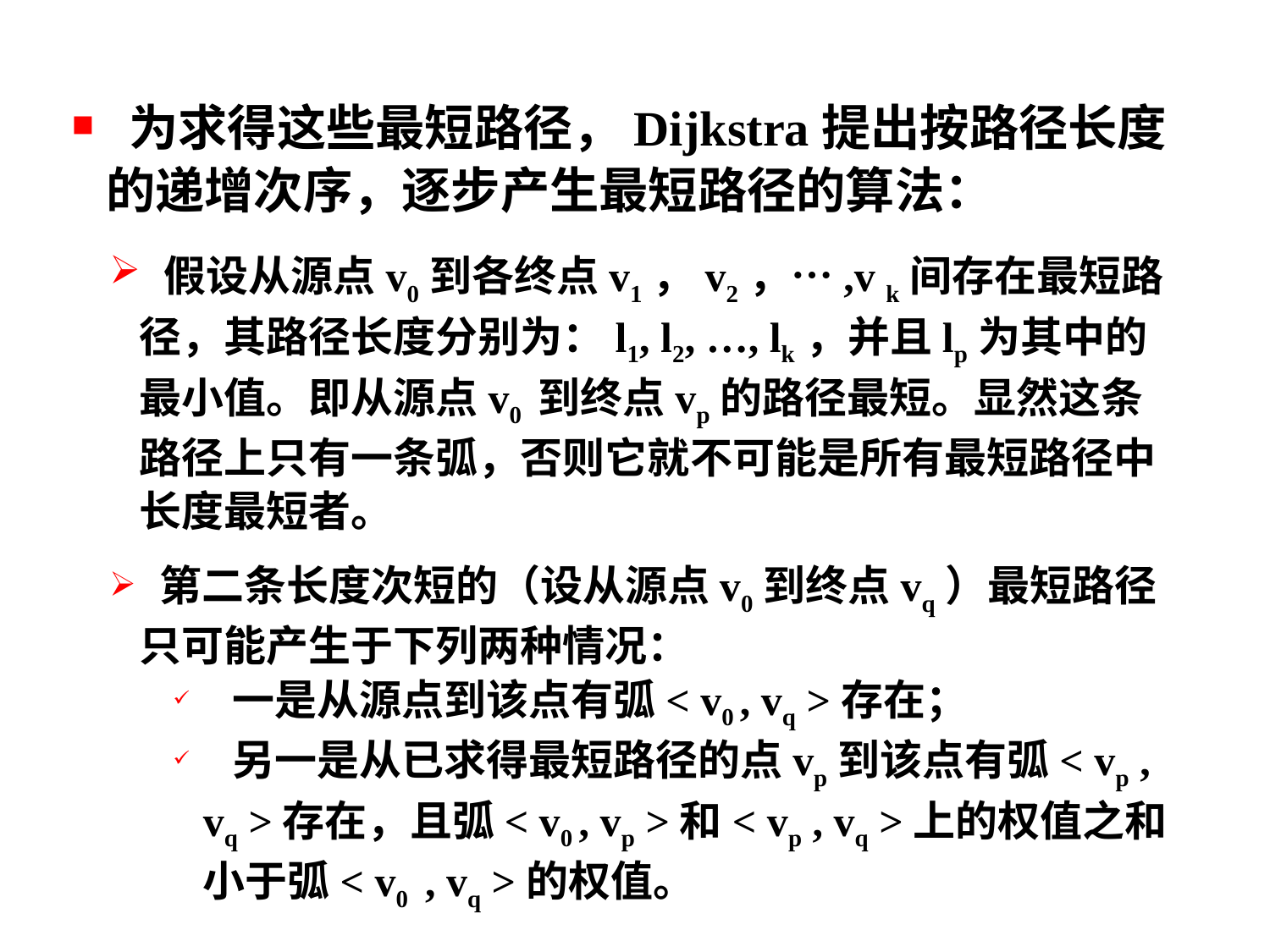

为求得这些最短路径，Dijkstra提出按路径长度的递增次序，逐步产生最短路径的算法：
 假设从源点v0到各终点v1，v2，…,v k间存在最短路径，其路径长度分别为：l1, l2, …, lk，并且lp为其中的最小值。即从源点v0 到终点vp的路径最短。显然这条路径上只有一条弧，否则它就不可能是所有最短路径中长度最短者。
 第二条长度次短的（设从源点v0到终点vq）最短路径只可能产生于下列两种情况：
  一是从源点到该点有弧< v0 , vq >存在；
  另一是从已求得最短路径的点vp到该点有弧< vp , vq >存在，且弧< v0 , vp >和< vp , vq >上的权值之和小于弧< v0  , vq >的权值。